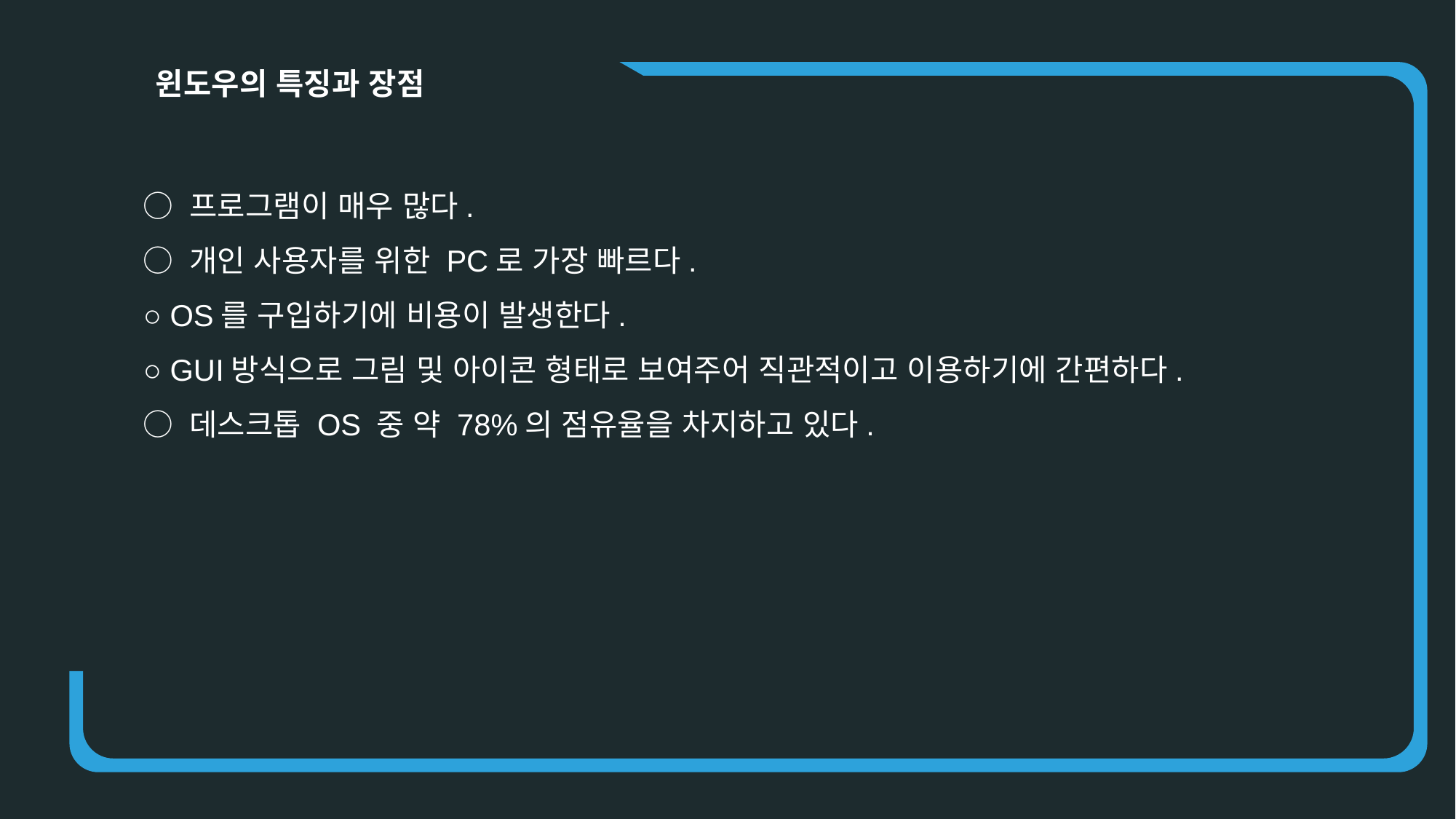

윈도우의 특징과 장점

○ 프로그램이 매우 많다.
○ 개인 사용자를 위한 PC로 가장 빠르다.
○ OS를 구입하기에 비용이 발생한다.
○ GUI방식으로 그림 및 아이콘 형태로 보여주어 직관적이고 이용하기에 간편하다.
○ 데스크톱 OS 중 약 78%의 점유율을 차지하고 있다.